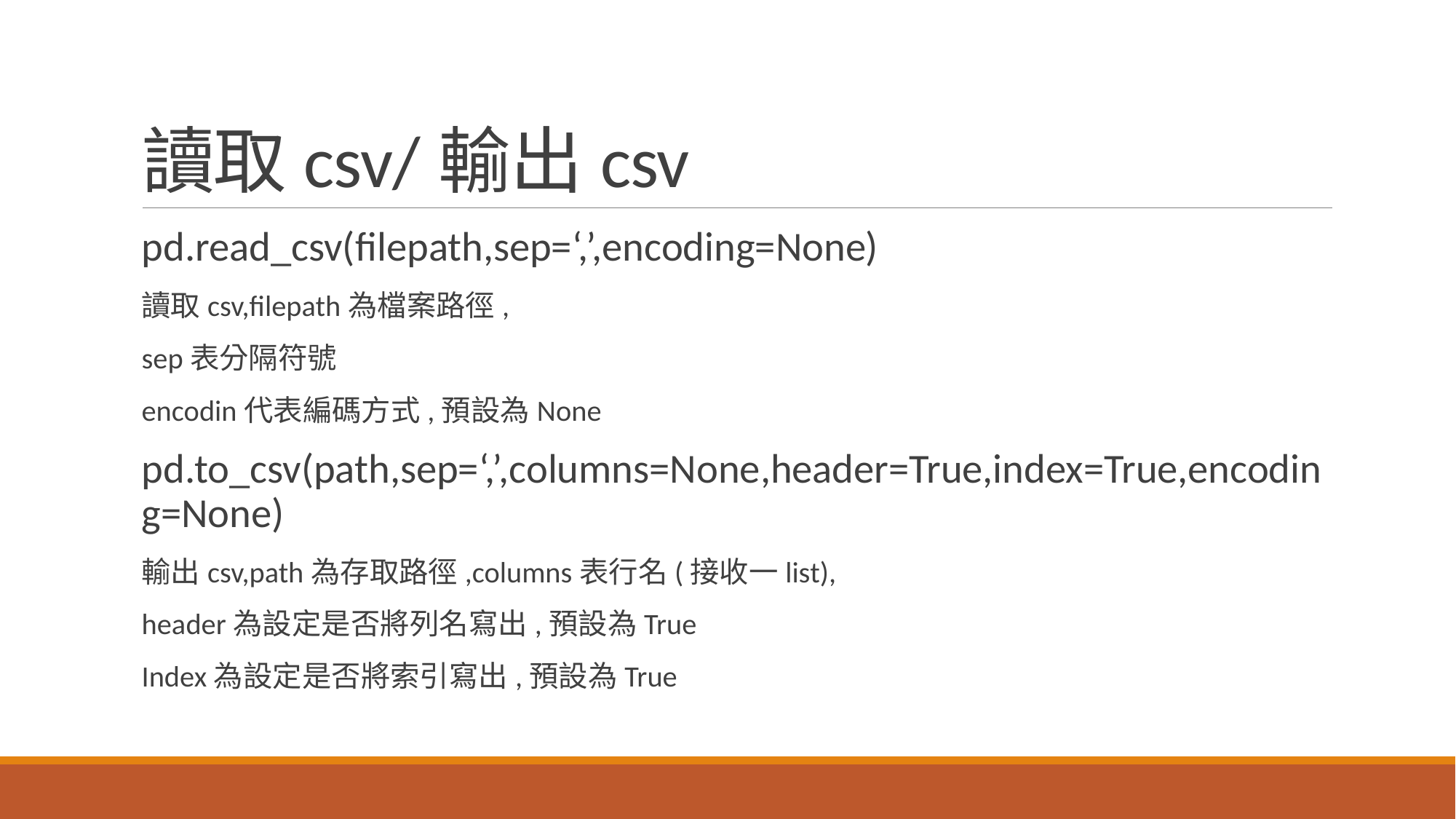

# 讀取csv/輸出csv
pd.read_csv(filepath,sep=‘,’,encoding=None)
讀取csv,filepath為檔案路徑,
sep表分隔符號
encodin代表編碼方式,預設為None
pd.to_csv(path,sep=‘,’,columns=None,header=True,index=True,encoding=None)
輸出csv,path為存取路徑,columns表行名(接收一list),
header為設定是否將列名寫出,預設為True
Index為設定是否將索引寫出,預設為True